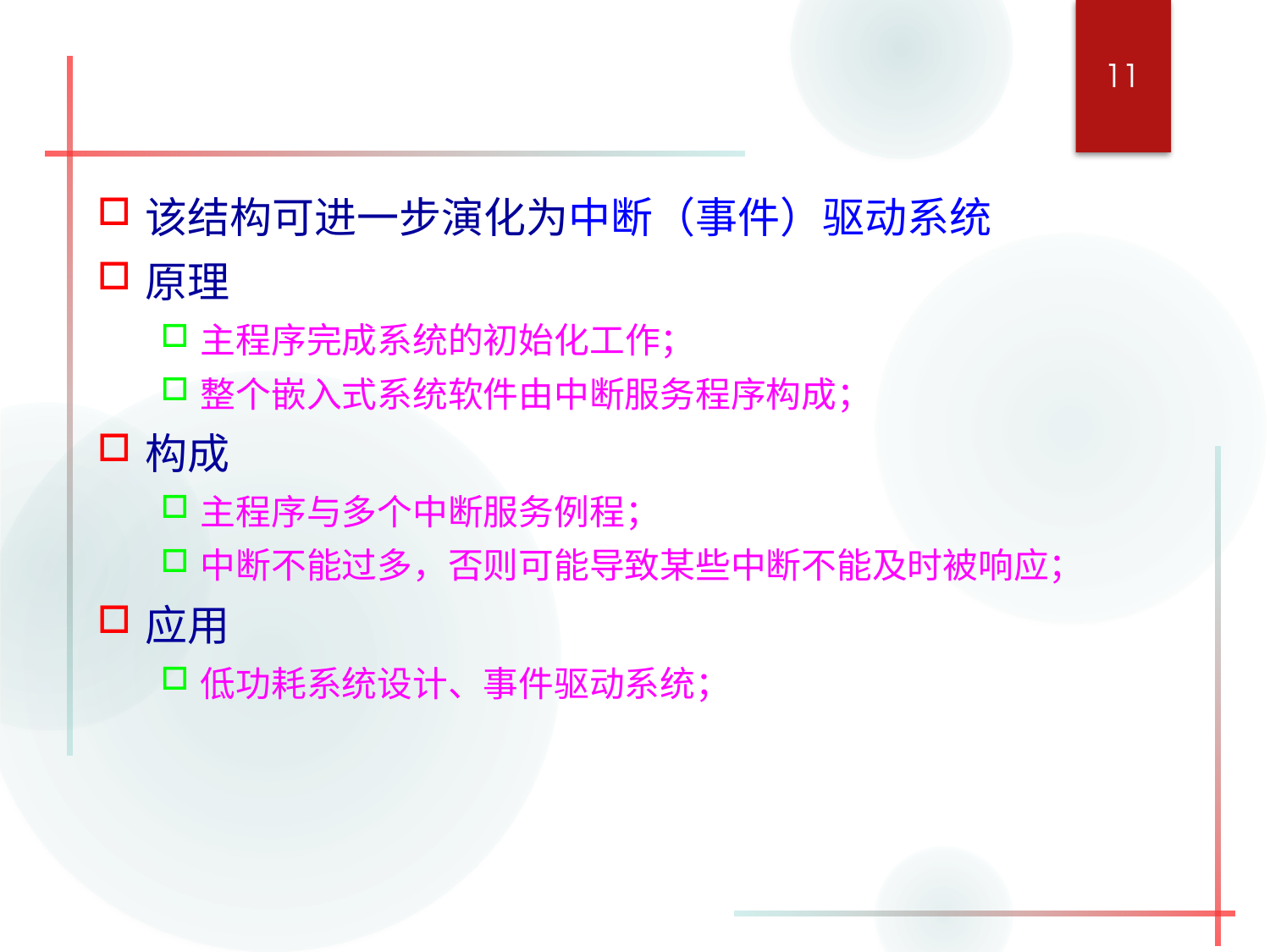

11
该结构可进一步演化为中断（事件）驱动系统
原理
主程序完成系统的初始化工作；
整个嵌入式系统软件由中断服务程序构成；
构成
主程序与多个中断服务例程；
中断不能过多，否则可能导致某些中断不能及时被响应；
应用
低功耗系统设计、事件驱动系统；